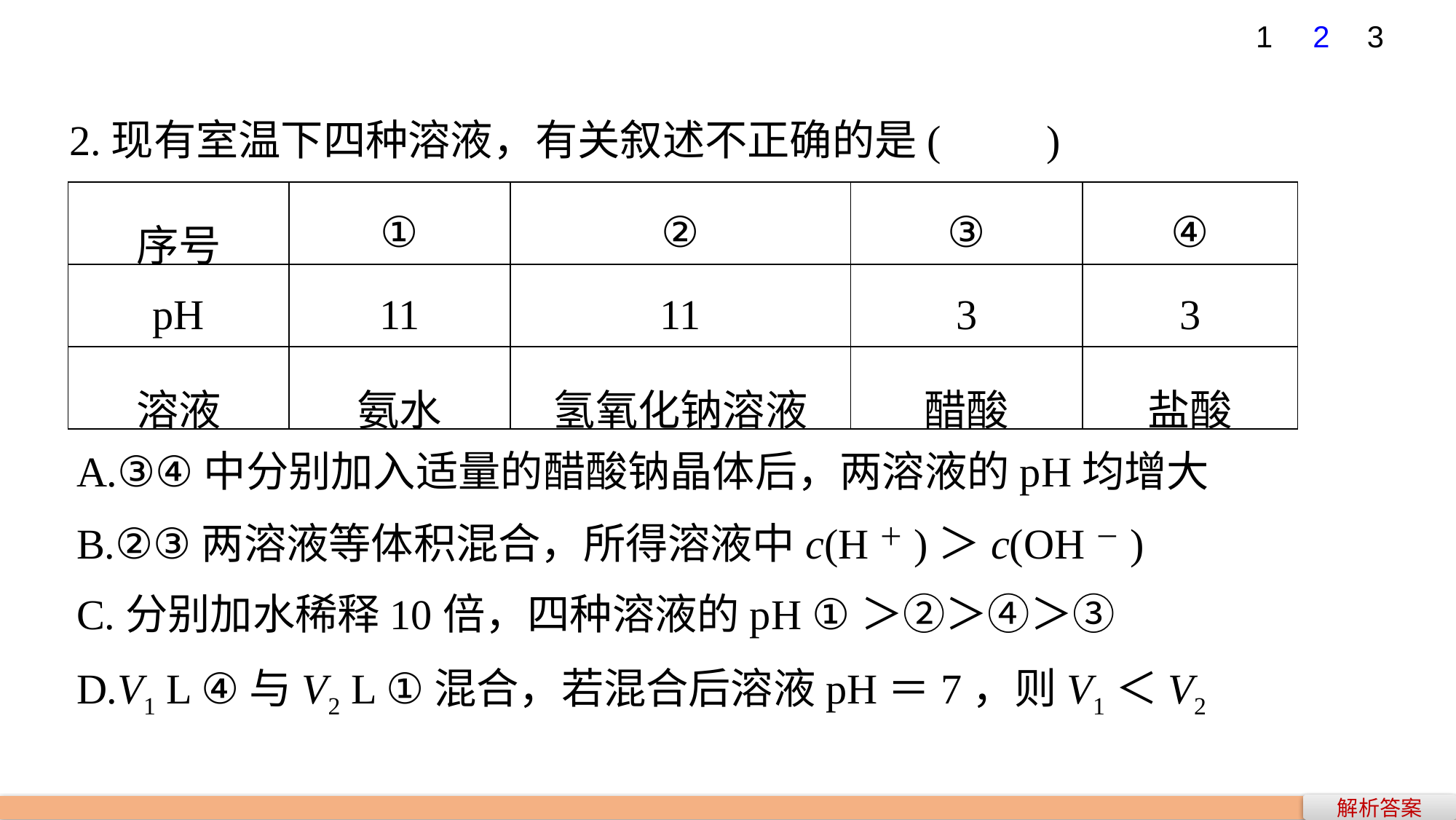

1
2
3
2.现有室温下四种溶液，有关叙述不正确的是(　　)
| 序号 | ① | ② | ③ | ④ |
| --- | --- | --- | --- | --- |
| pH | 11 | 11 | 3 | 3 |
| 溶液 | 氨水 | 氢氧化钠溶液 | 醋酸 | 盐酸 |
A.③④中分别加入适量的醋酸钠晶体后，两溶液的pH均增大
B.②③两溶液等体积混合，所得溶液中c(H＋)＞c(OH－)
C.分别加水稀释10倍，四种溶液的pH ①＞②＞④＞③
D.V1 L ④与V2 L ①混合，若混合后溶液pH＝7，则V1＜V2
解析答案